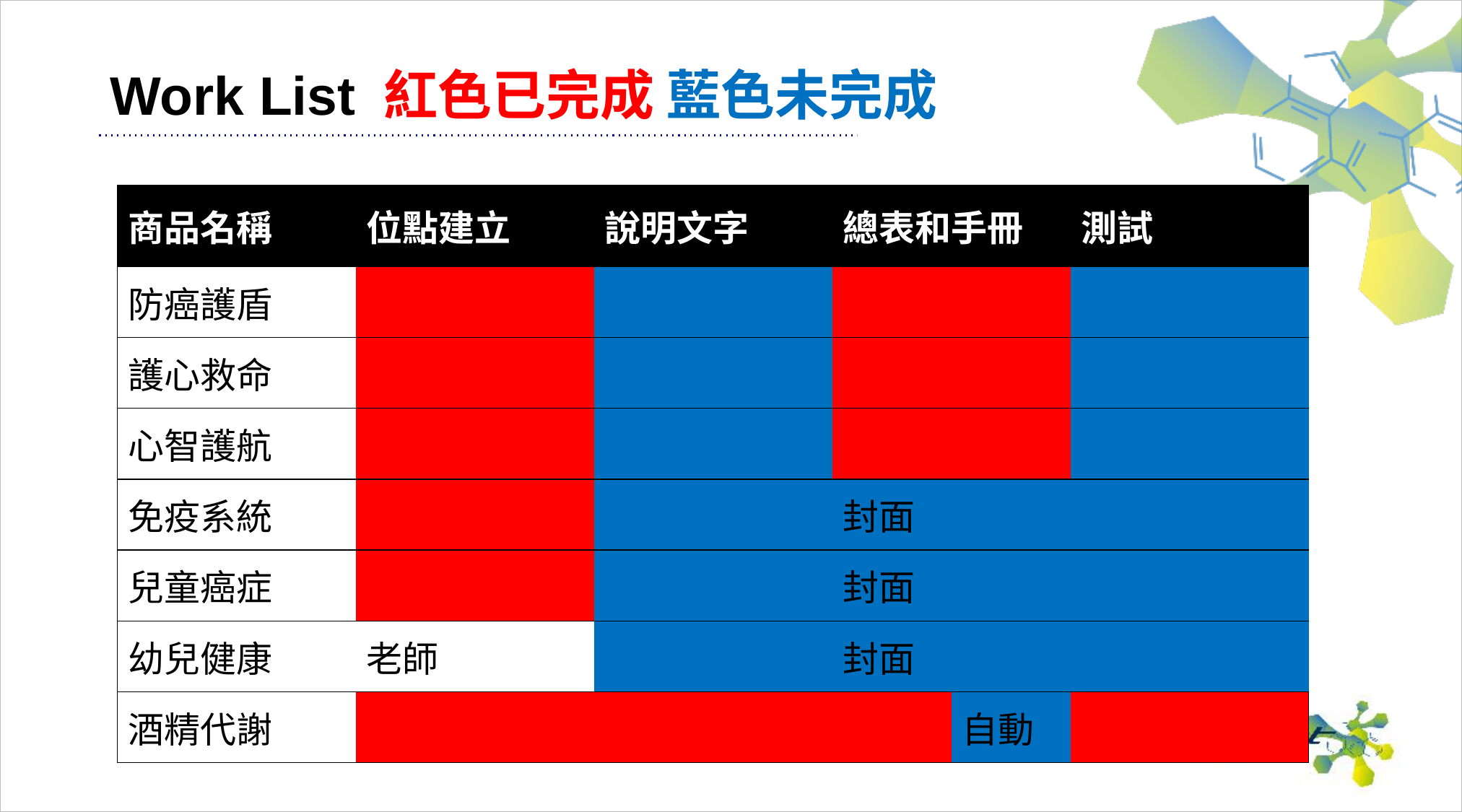

# Work List 紅色已完成 藍色未完成

| 商品名稱 | 位點建立 | 說明文字 | 總表和手冊 |  | 測試 |
| --- | --- | --- | --- | --- | --- |
| 防癌護盾 |  |  |  |  |  |
| 護心救命 |  |  |  |  |  |
| 心智護航 |  |  |  |  |  |
| 免疫系統 |  |  | 封面 |  |  |
| 兒童癌症 |  |  | 封面 |  |  |
| 幼兒健康 | 老師 |  | 封面 |  |  |
| 酒精代謝 |  |  |  | 自動 |  |